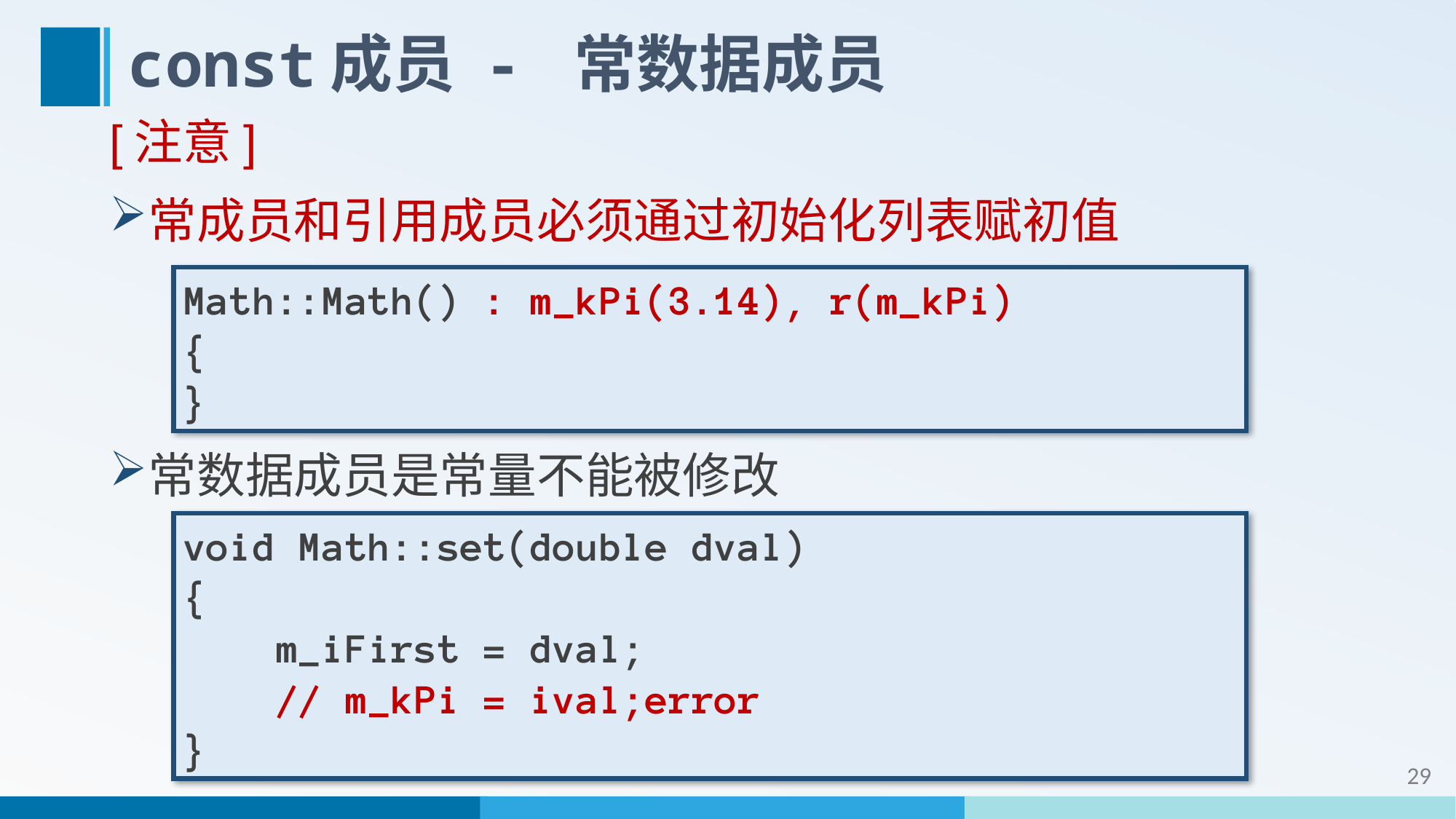

# const成员 - 常数据成员
[注意]
常成员和引用成员必须通过初始化列表赋初值

常数据成员是常量不能被修改
Math::Math() : m_kPi(3.14), r(m_kPi)
{
}
void Math::set(double dval)
{
    m_iFirst = dval;
    // m_kPi = ival;error
}